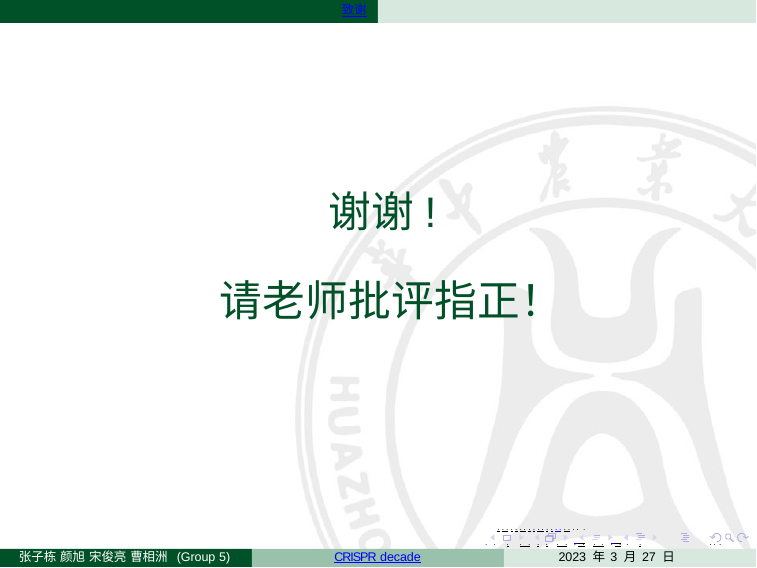

致谢

谢谢!
请老师批评指正！
. . . . . . . . . . . . . . . . . . . .
.   .     .     .   .   .   .    .   .   .   .    .   .   .   . .     .	. . .
2023 年 3 月 27 日	22 / 22

张子栋 颜旭 宋俊亮 曹相洲 (Group 5)
CRISPR decade